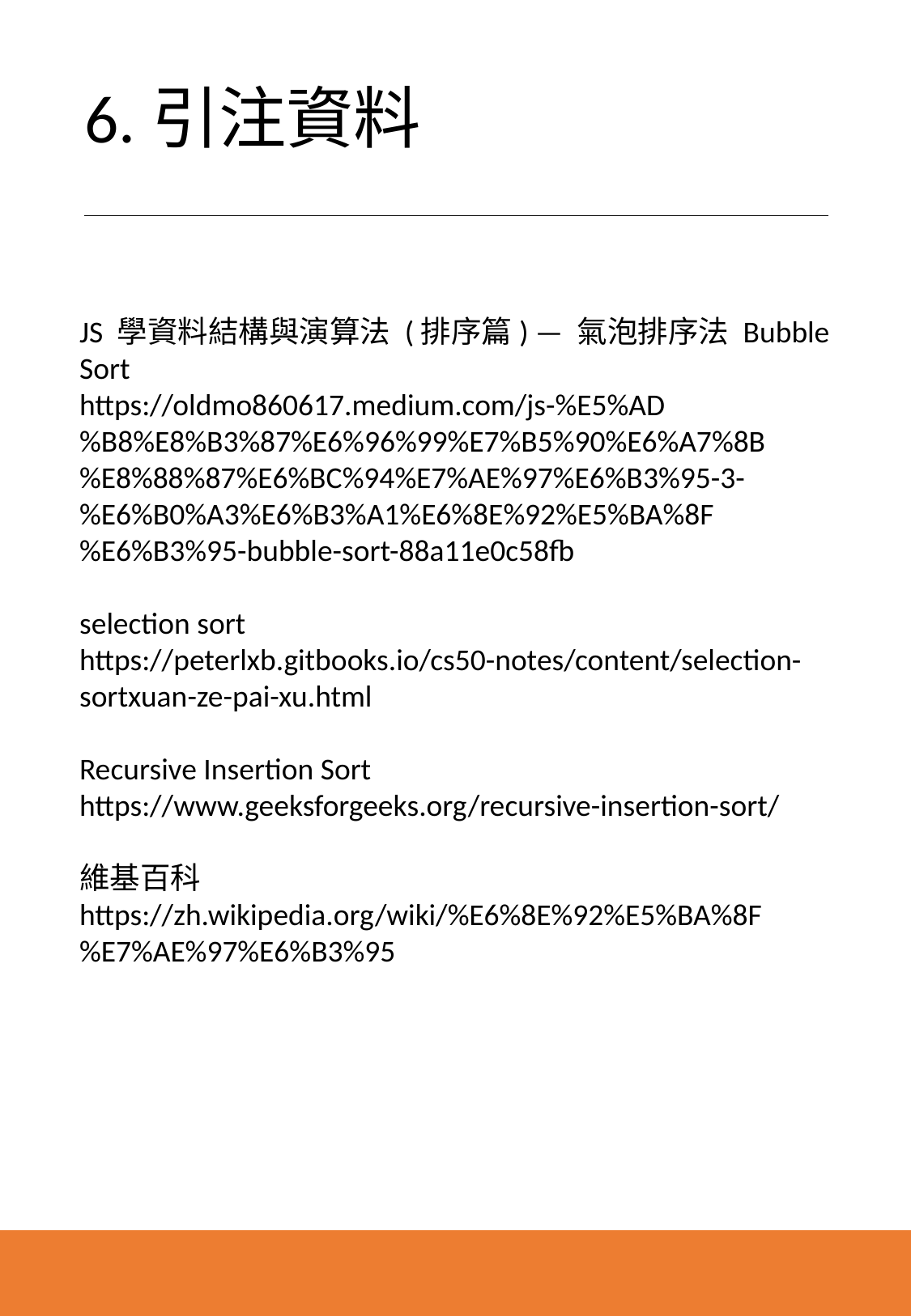

6.引注資料
JS 學資料結構與演算法 (排序篇) — 氣泡排序法 Bubble Sort
https://oldmo860617.medium.com/js-%E5%AD%B8%E8%B3%87%E6%96%99%E7%B5%90%E6%A7%8B%E8%88%87%E6%BC%94%E7%AE%97%E6%B3%95-3-%E6%B0%A3%E6%B3%A1%E6%8E%92%E5%BA%8F%E6%B3%95-bubble-sort-88a11e0c58fb

selection sort
https://peterlxb.gitbooks.io/cs50-notes/content/selection-sortxuan-ze-pai-xu.html

Recursive Insertion Sort
https://www.geeksforgeeks.org/recursive-insertion-sort/

維基百科
https://zh.wikipedia.org/wiki/%E6%8E%92%E5%BA%8F%E7%AE%97%E6%B3%95